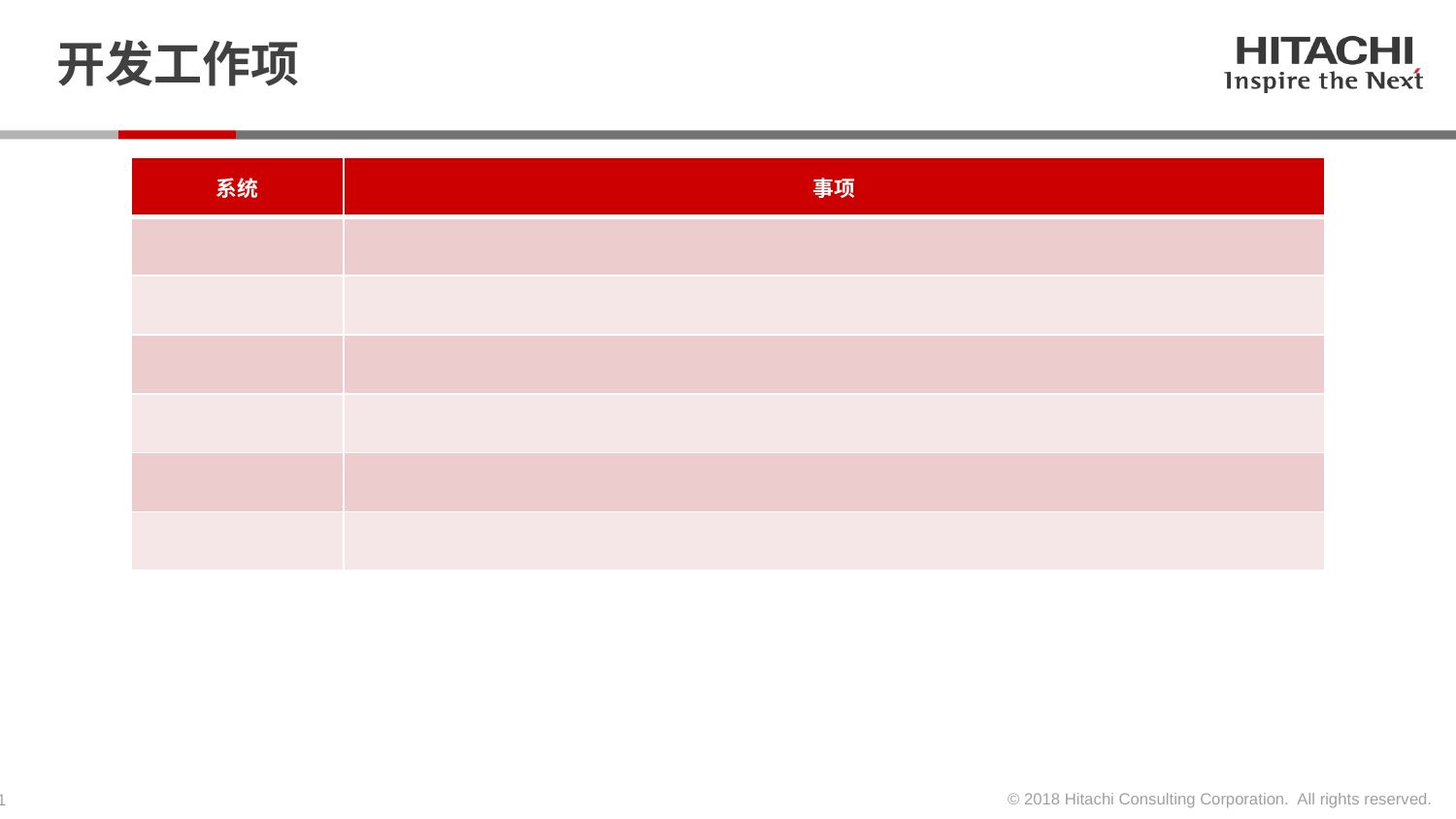

# 开发工作项
| 系统 | 事项 |
| --- | --- |
|  |  |
|  |  |
|  |  |
|  |  |
|  |  |
|  |  |